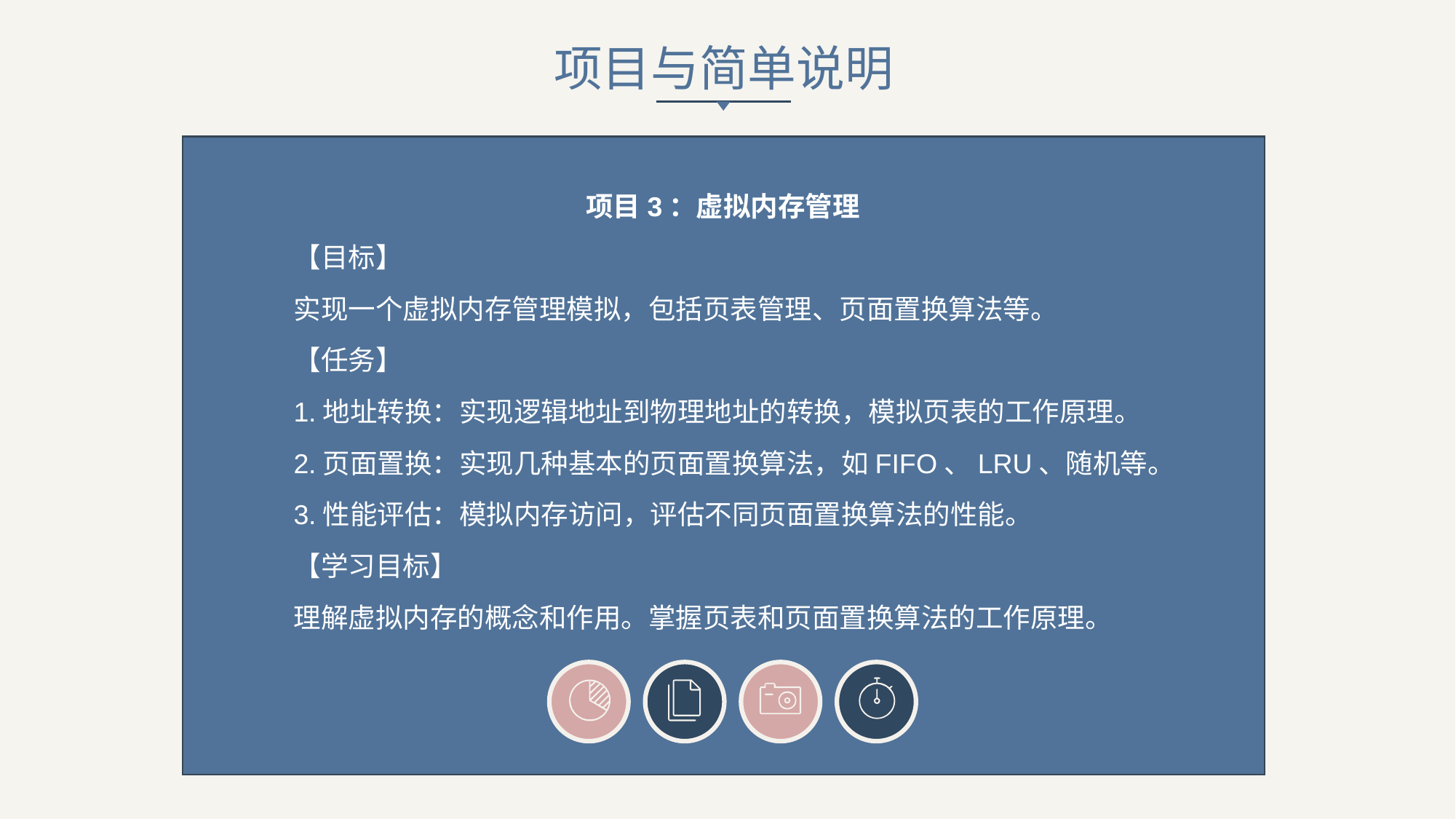

项目与简单说明

项目3：虚拟内存管理
【目标】
实现一个虚拟内存管理模拟，包括页表管理、页面置换算法等。
【任务】
1.地址转换：实现逻辑地址到物理地址的转换，模拟页表的工作原理。
2.页面置换：实现几种基本的页面置换算法，如FIFO、LRU、随机等。
3.性能评估：模拟内存访问，评估不同页面置换算法的性能。
【学习目标】
理解虚拟内存的概念和作用。掌握页表和页面置换算法的工作原理。